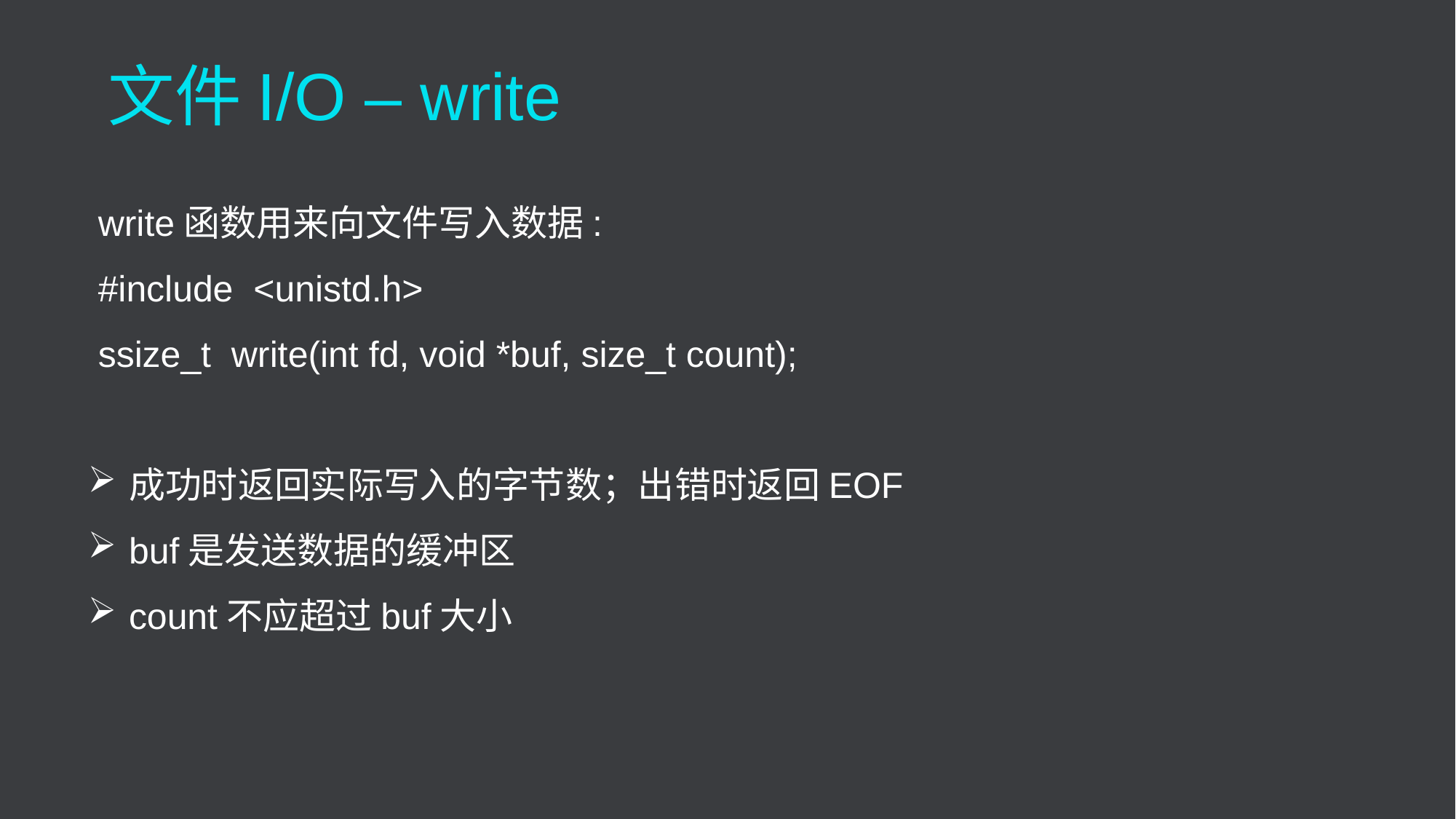

文件I/O – write
 write函数用来向文件写入数据:
 #include  <unistd.h>
 ssize_t  write(int fd, void *buf, size_t count);

成功时返回实际写入的字节数；出错时返回EOF
buf是发送数据的缓冲区
count不应超过buf大小